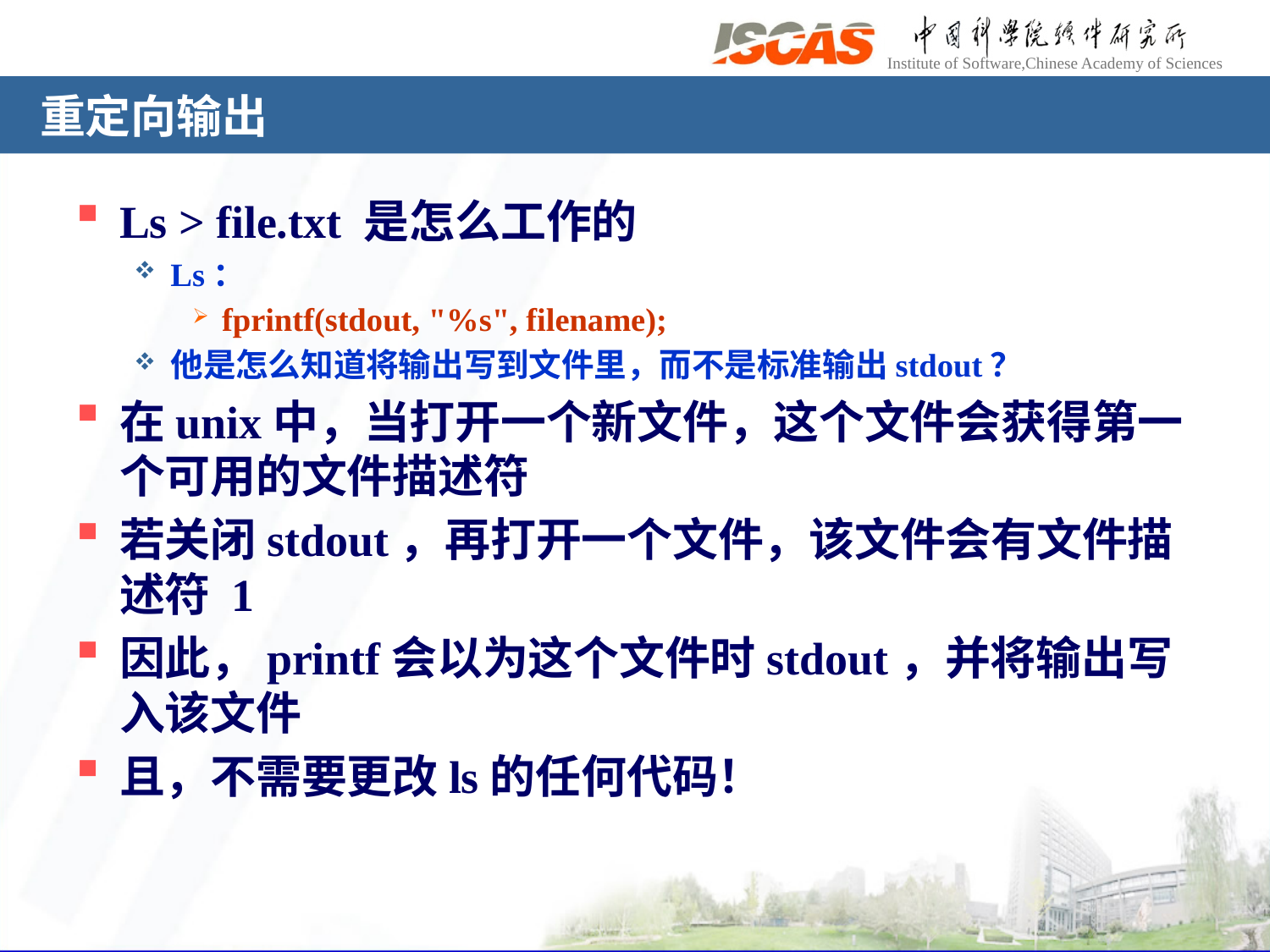

# 重定向输出
Ls > file.txt 是怎么工作的
Ls：
fprintf(stdout, "%s", filename);
他是怎么知道将输出写到文件里，而不是标准输出stdout？
在unix中，当打开一个新文件，这个文件会获得第一个可用的文件描述符
若关闭stdout，再打开一个文件，该文件会有文件描述符 1
因此，printf会以为这个文件时stdout，并将输出写入该文件
且，不需要更改ls的任何代码！